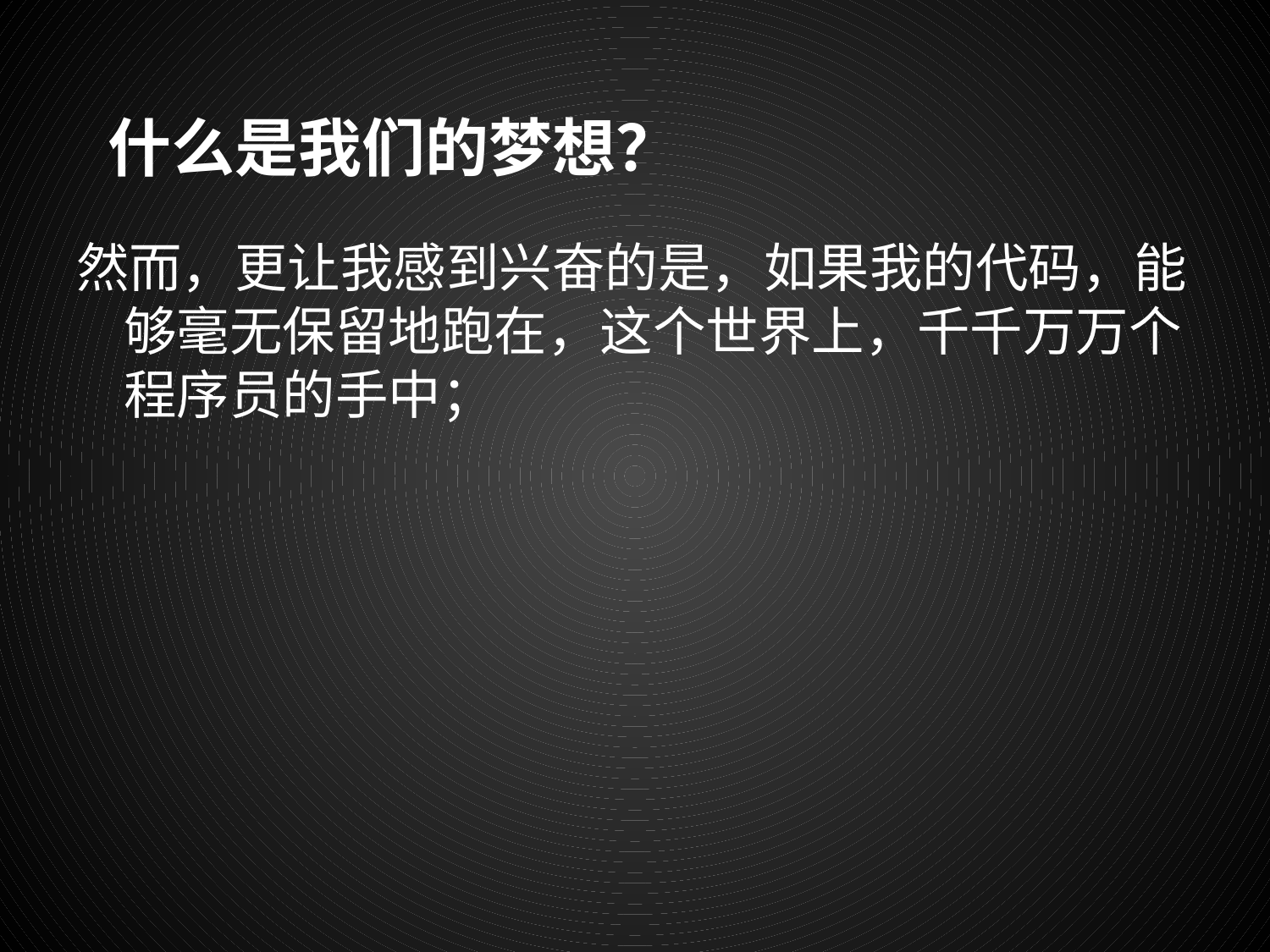

# 什么是我们的梦想？
然而，更让我感到兴奋的是，如果我的代码，能够毫无保留地跑在，这个世界上，千千万万个程序员的手中；